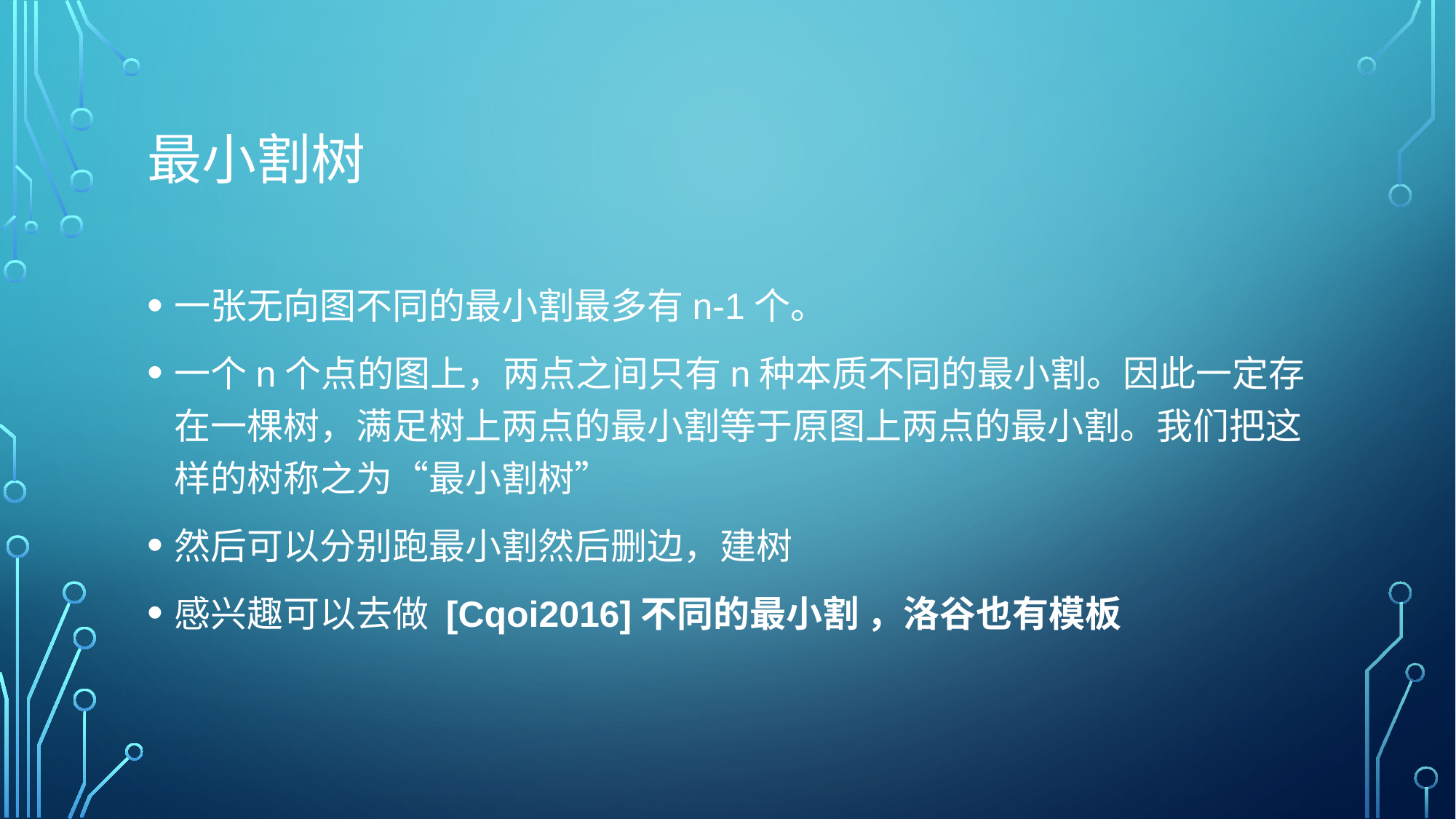

# 最小割树
一张无向图不同的最小割最多有n-1个。
一个n个点的图上，两点之间只有n种本质不同的最小割。因此一定存在一棵树，满足树上两点的最小割等于原图上两点的最小割。我们把这样的树称之为“最小割树”
然后可以分别跑最小割然后删边，建树
感兴趣可以去做 [Cqoi2016]不同的最小割 ，洛谷也有模板